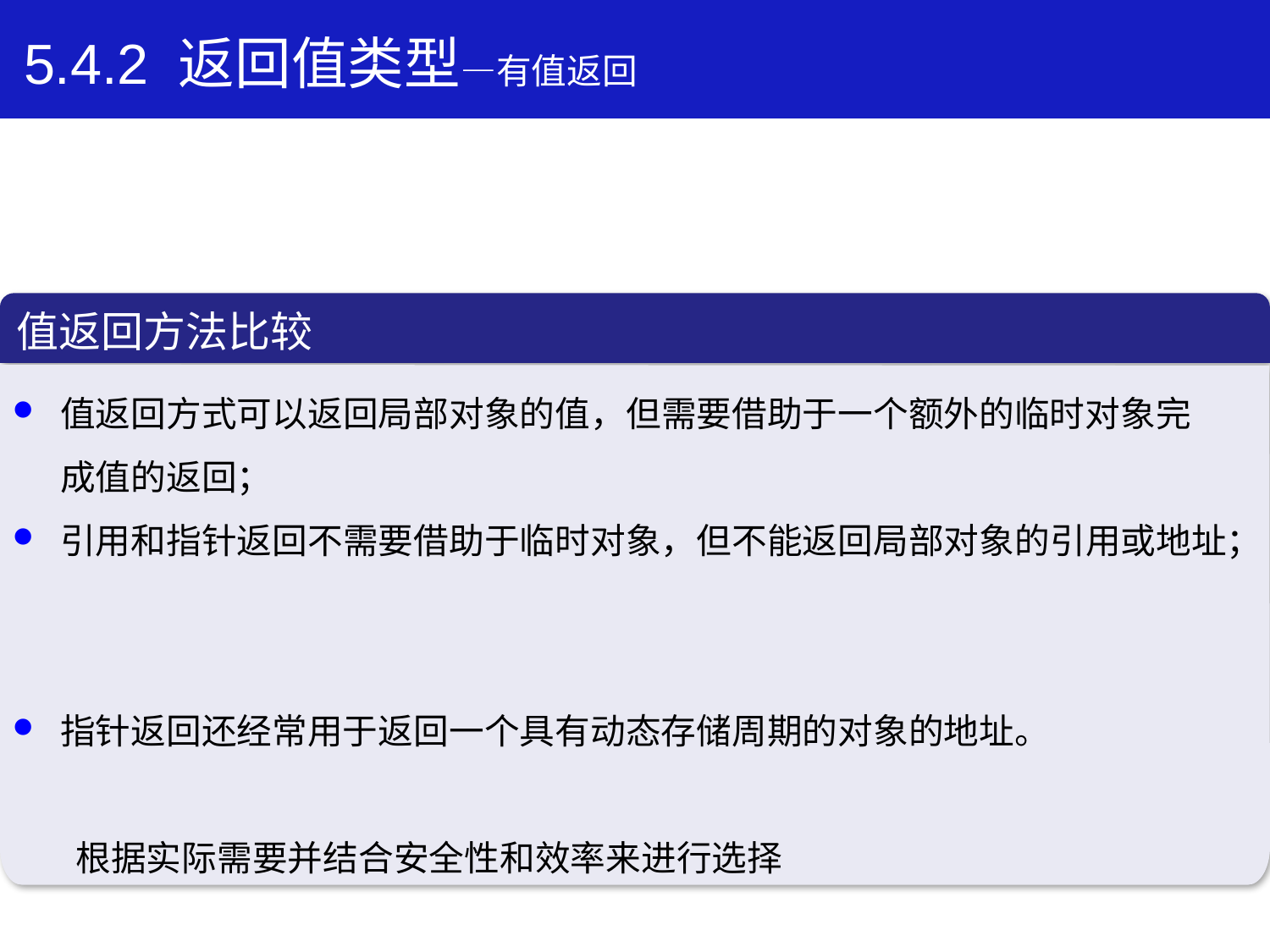

5.4.2 返回值类型—有值返回
值返回方法比较
值返回方式可以返回局部对象的值，但需要借助于一个额外的临时对象完
成值的返回；
引用和指针返回不需要借助于临时对象，但不能返回局部对象的引用或地址；
指针返回还经常用于返回一个具有动态存储周期的对象的地址。

       根据实际需要并结合安全性和效率来进行选择
42